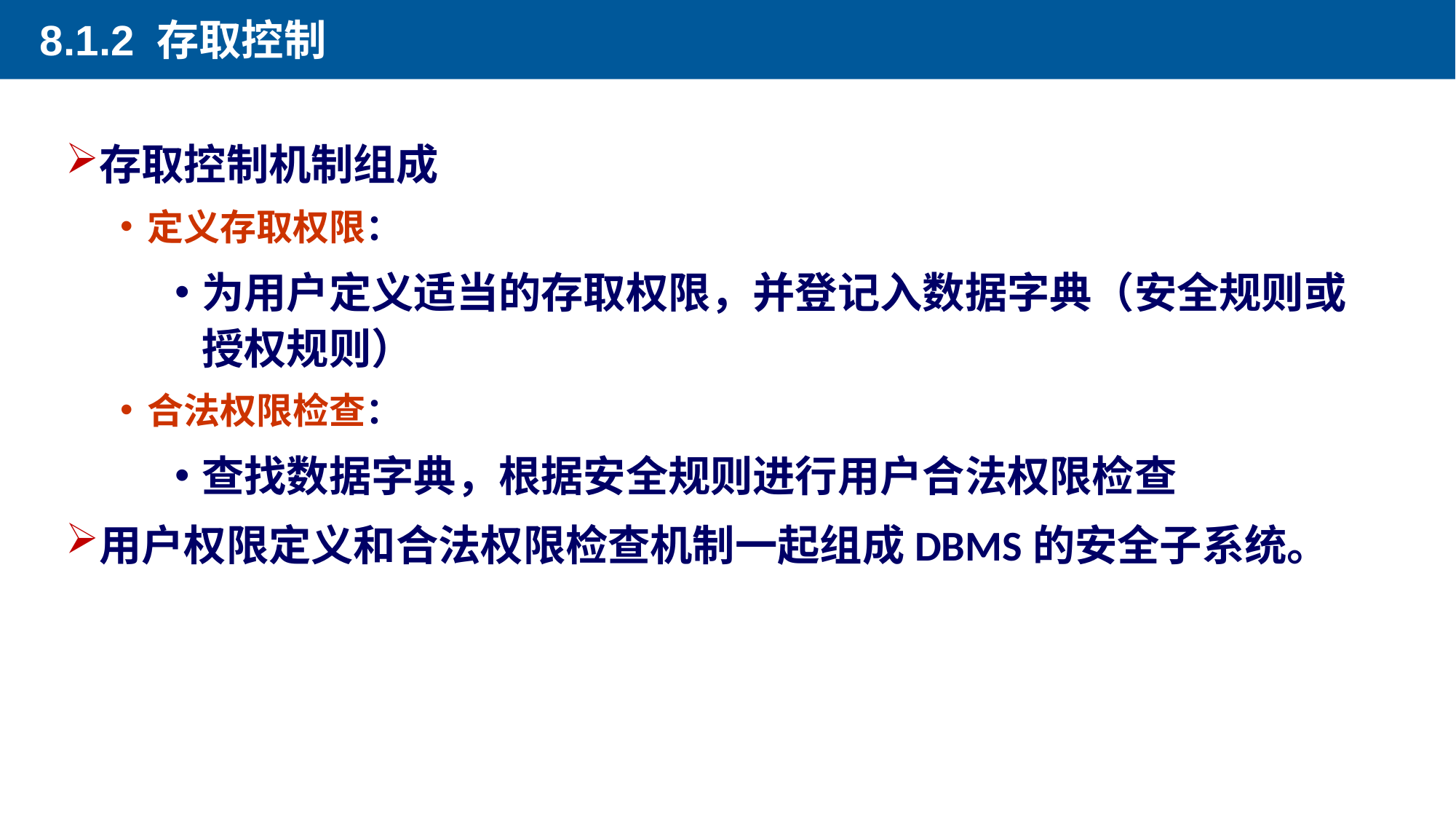

8.1.2 存取控制
存取控制机制组成
定义存取权限：
为用户定义适当的存取权限，并登记入数据字典（安全规则或授权规则）
合法权限检查：
查找数据字典，根据安全规则进行用户合法权限检查
用户权限定义和合法权限检查机制一起组成DBMS的安全子系统。